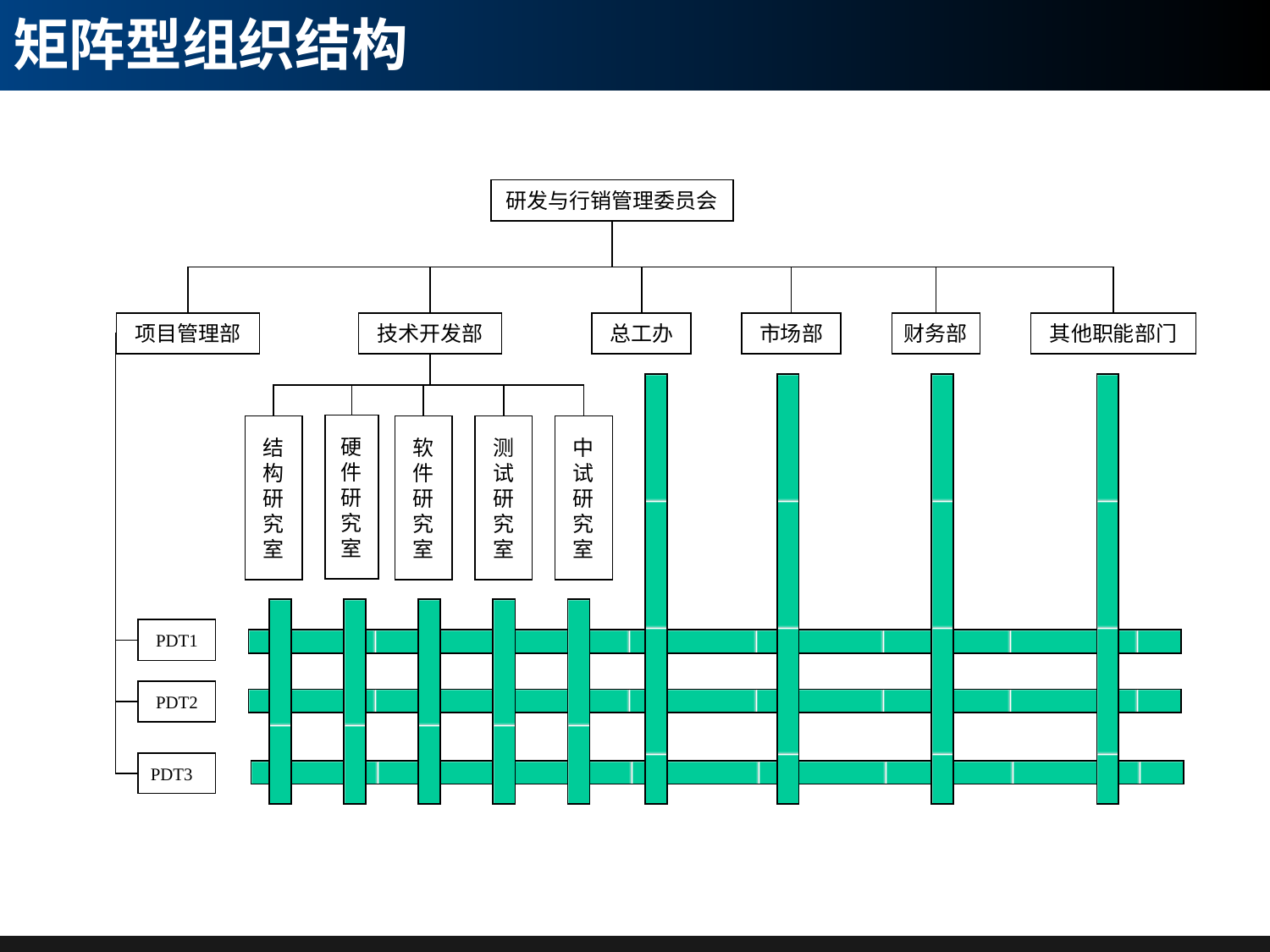

# 矩阵型组织结构
研发与行销管理委员会
项目管理部
技术开发部
总工办
市场部
财务部
其他职能部门

硬
件
研
究
室
结
构
研
究
室
软
件
研
究
室
测
试
研
究
室
中
试
研
究
室

PDT1

PDT2

PDT3